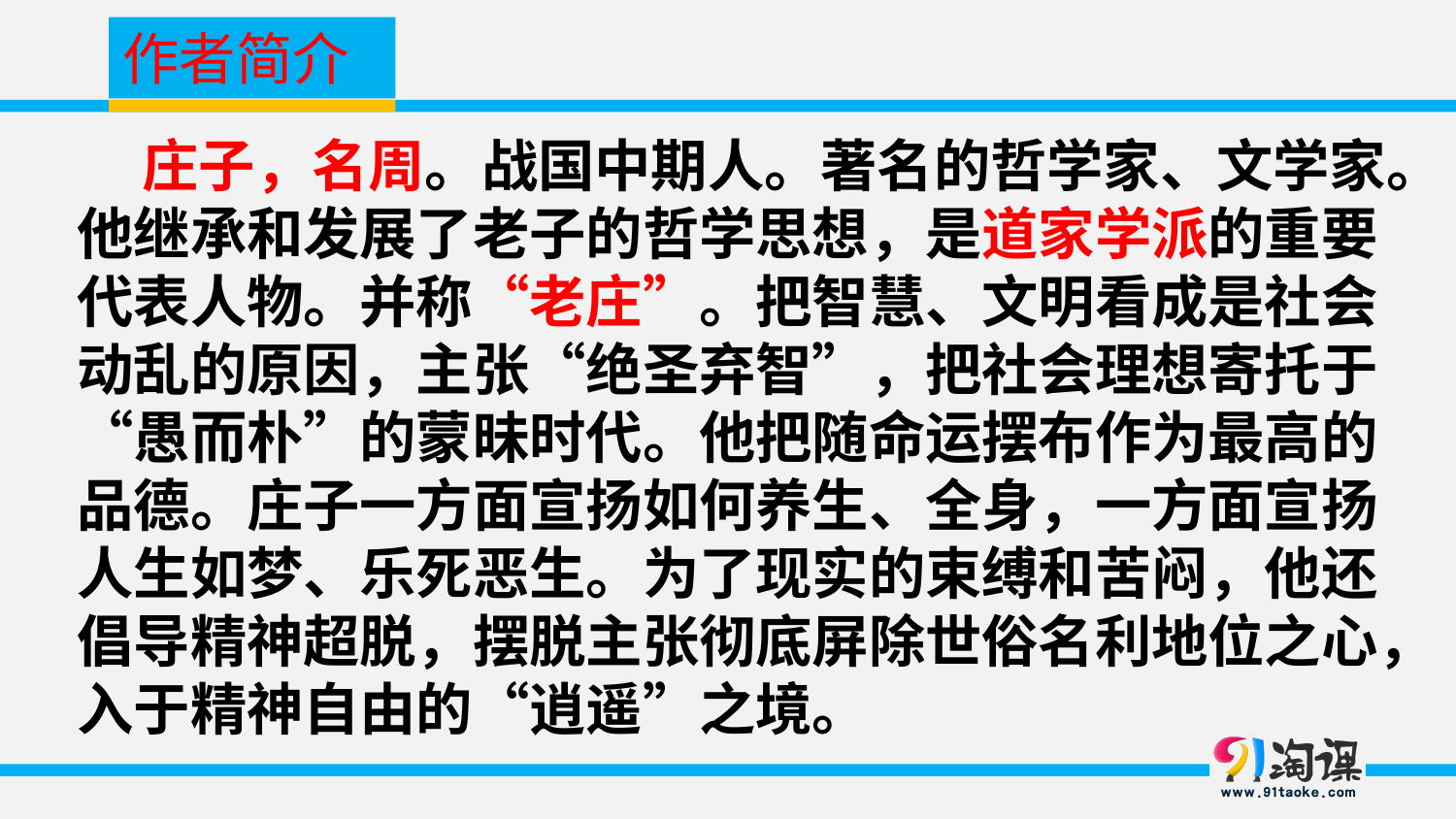

作者简介
    庄子，名周。战国中期人。著名的哲学家、文学家。他继承和发展了老子的哲学思想，是道家学派的重要代表人物。并称“老庄”。把智慧、文明看成是社会动乱的原因，主张“绝圣弃智”，把社会理想寄托于“愚而朴”的蒙昧时代。他把随命运摆布作为最高的品德。庄子一方面宣扬如何养生、全身，一方面宣扬人生如梦、乐死恶生。为了现实的束缚和苦闷，他还倡导精神超脱，摆脱主张彻底屏除世俗名利地位之心，入于精神自由的“逍遥”之境。